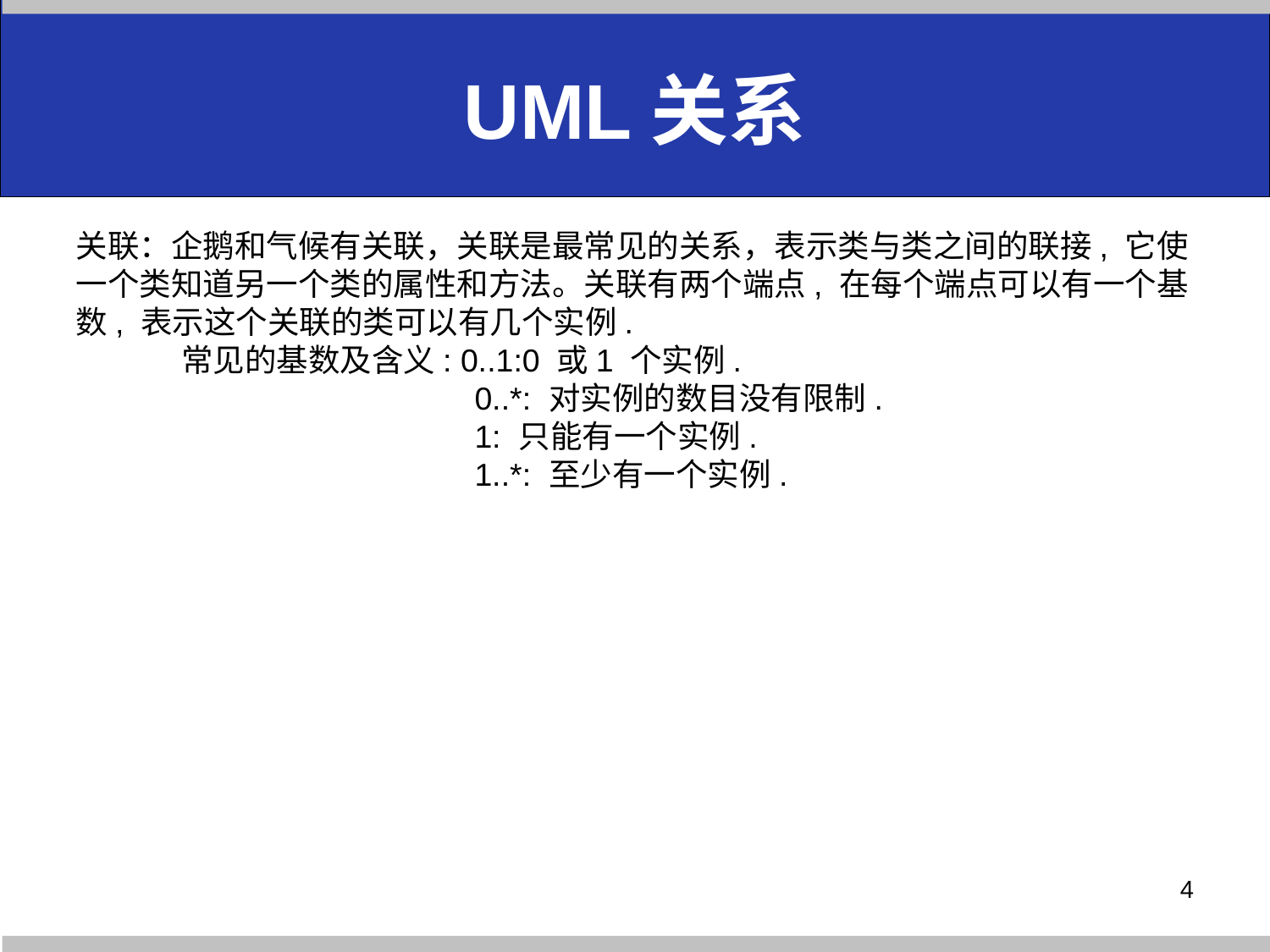

# UML关系
关联：企鹅和气候有关联，关联是最常见的关系，表示类与类之间的联接, 它使一个类知道另一个类的属性和方法。关联有两个端点, 在每个端点可以有一个基数, 表示这个关联的类可以有几个实例. 
           常见的基数及含义: 0..1:0 或1 个实例. 
                                             0..*: 对实例的数目没有限制. 
                                             1: 只能有一个实例. 
                                             1..*: 至少有一个实例.
4